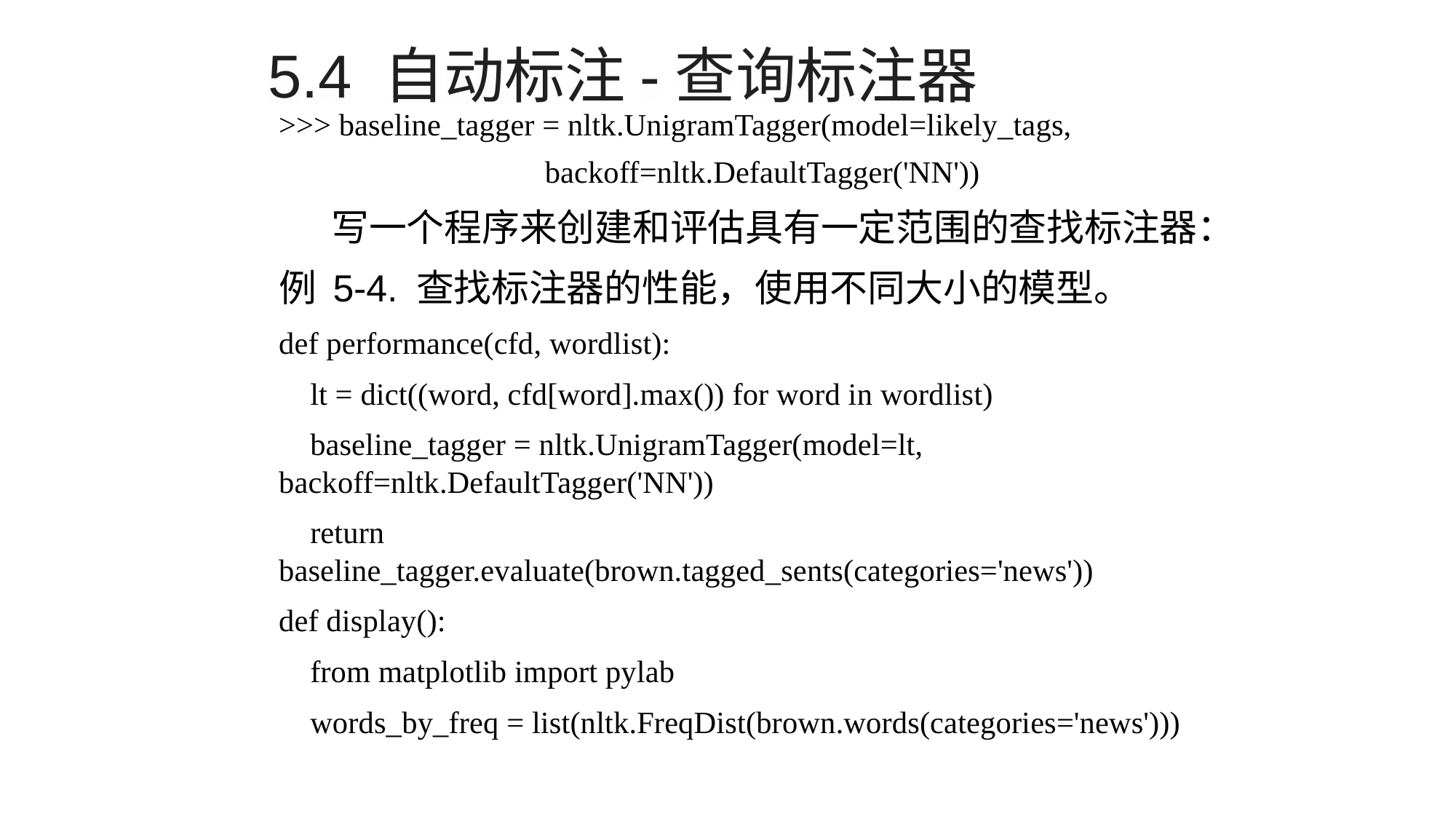

# 5.4 自动标注-查询标注器
>>> baseline_tagger = nltk.UnigramTagger(model=likely_tags,
                                  backoff=nltk.DefaultTagger('NN'))
写一个程序来创建和评估具有一定范围的查找标注器：
例 5-4. 查找标注器的性能，使用不同大小的模型。
def performance(cfd, wordlist):
    lt = dict((word, cfd[word].max()) for word in wordlist)
    baseline_tagger = nltk.UnigramTagger(model=lt, backoff=nltk.DefaultTagger('NN'))
    return baseline_tagger.evaluate(brown.tagged_sents(categories='news'))
def display():
    from matplotlib import pylab
    words_by_freq = list(nltk.FreqDist(brown.words(categories='news')))